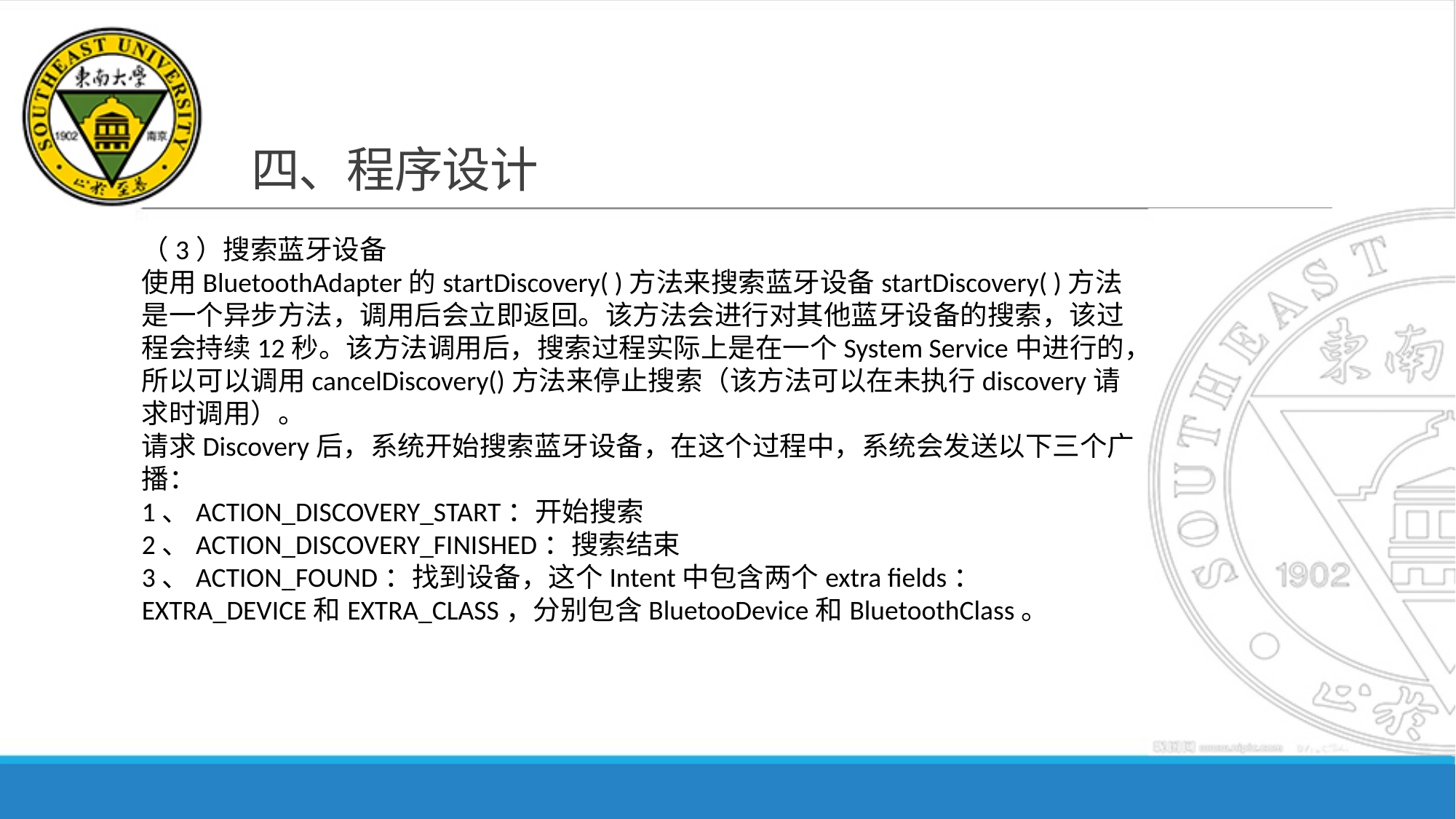

# 四、程序设计
（3）搜索蓝牙设备
使用BluetoothAdapter的startDiscovery( )方法来搜索蓝牙设备startDiscovery( )方法是一个异步方法，调用后会立即返回。该方法会进行对其他蓝牙设备的搜索，该过程会持续12秒。该方法调用后，搜索过程实际上是在一个System Service中进行的，所以可以调用cancelDiscovery()方法来停止搜索（该方法可以在未执行discovery请求时调用）。
请求Discovery后，系统开始搜索蓝牙设备，在这个过程中，系统会发送以下三个广播：
1、ACTION_DISCOVERY_START：开始搜索
2、ACTION_DISCOVERY_FINISHED：搜索结束
3、ACTION_FOUND：找到设备，这个Intent中包含两个extra fields：EXTRA_DEVICE和EXTRA_CLASS，分别包含BluetooDevice和BluetoothClass。